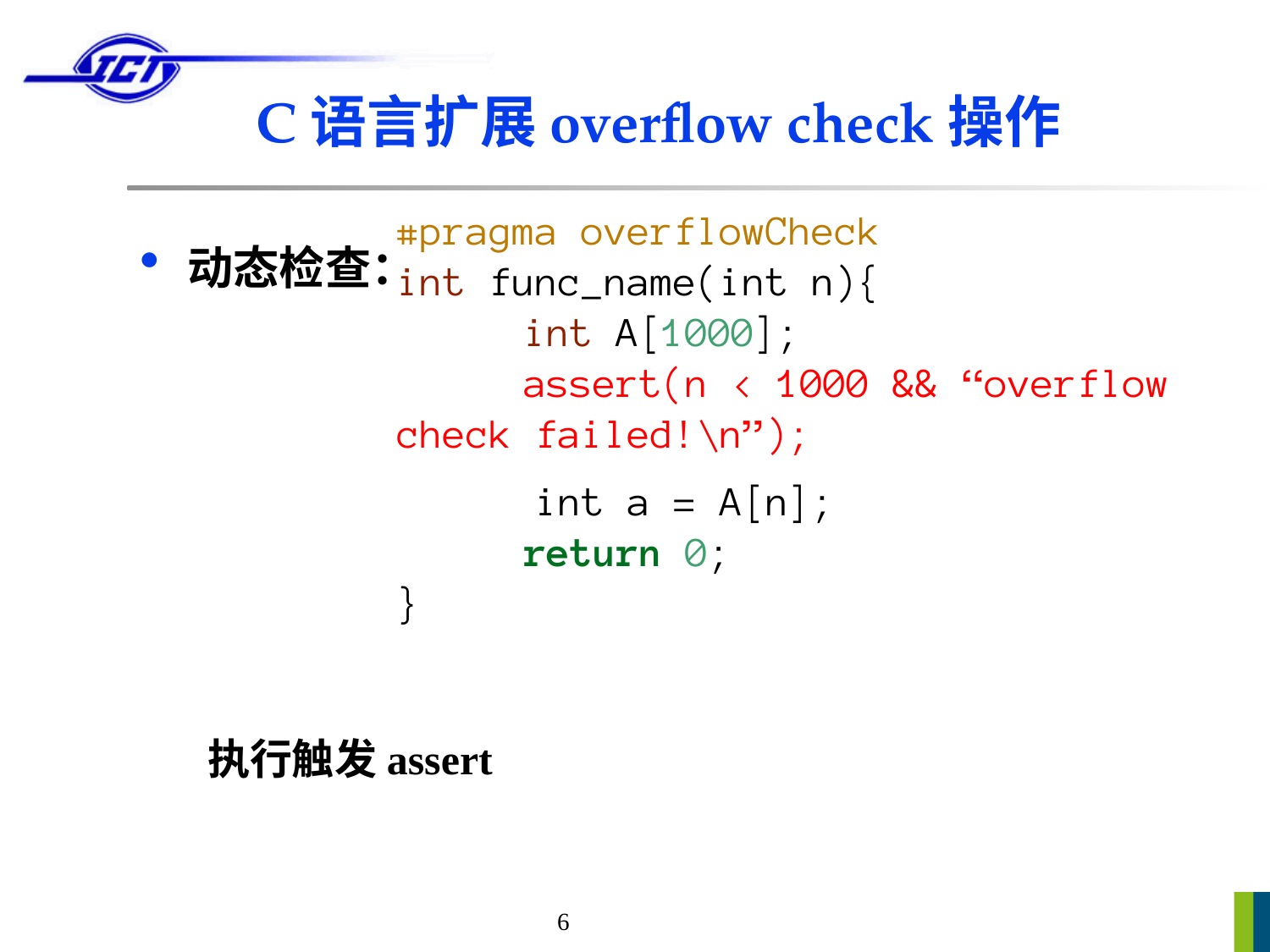

# C语言扩展overflow check操作
#pragma overflowCheck
int func_name(int n){
	int A[1000];
	assert(n < 1000 && “overflow check failed!\n”);
      int a = A[n];
	return 0;
}
动态检查：
执行触发assert